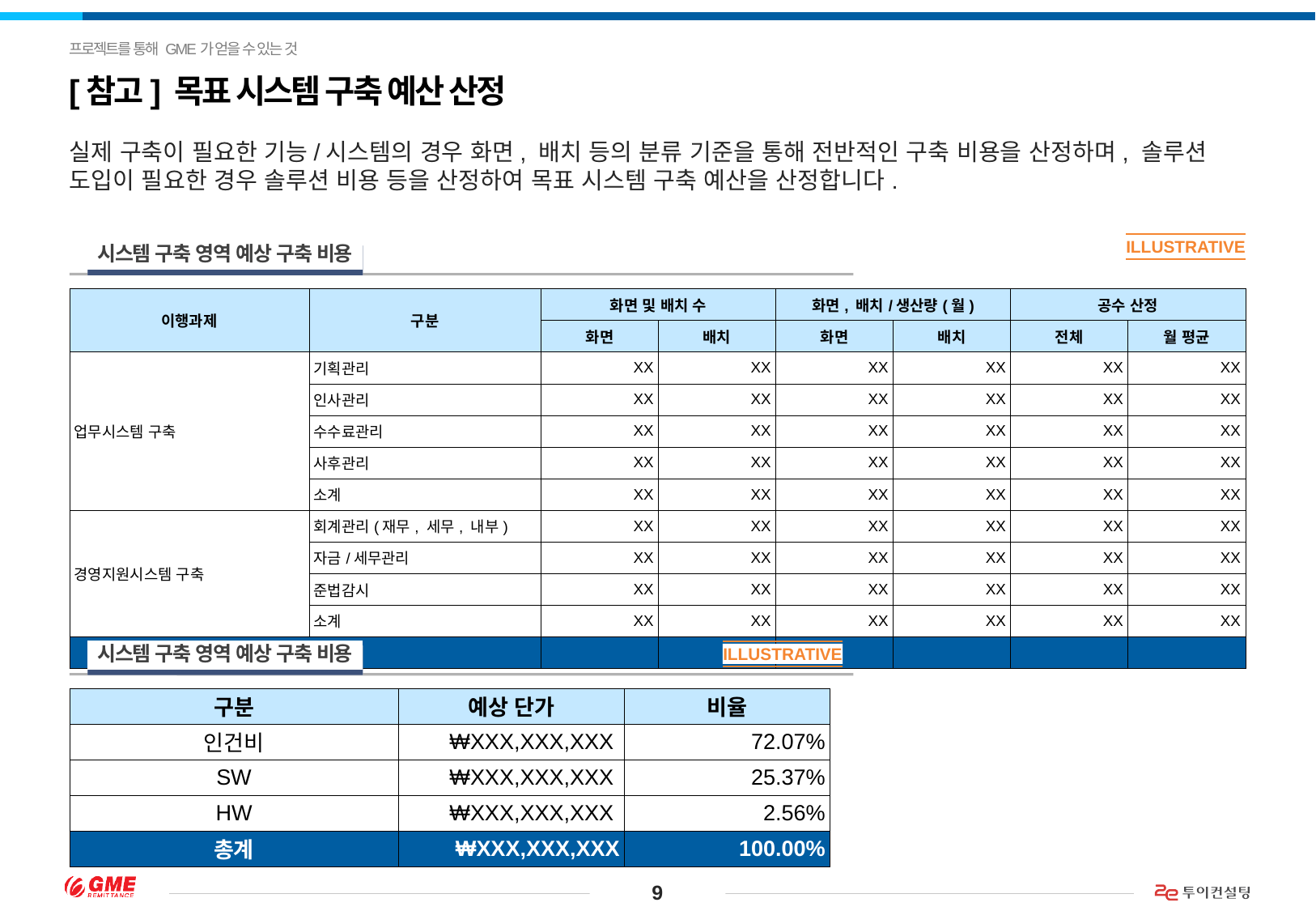

프로젝트를 통해 GME가 얻을 수 있는 것
# [참고] 목표 시스템 구축 예산 산정
실제 구축이 필요한 기능/시스템의 경우 화면, 배치 등의 분류 기준을 통해 전반적인 구축 비용을 산정하며, 솔루션 도입이 필요한 경우 솔루션 비용 등을 산정하여 목표 시스템 구축 예산을 산정합니다.
ILLUSTRATIVE
시스템 구축 영역 예상 구축 비용

| 이행과제 | 구분 | 화면 및 배치 수 |  | 화면, 배치/생산량(월) |  | 공수 산정 |  |
| --- | --- | --- | --- | --- | --- | --- | --- |
|  |  | 화면 | 배치 | 화면 | 배치 | 전체 | 월 평균 |
| 업무시스템 구축 | 기획관리 | XX | XX | XX | XX | XX | XX |
|  | 인사관리 | XX | XX | XX | XX | XX | XX |
|  | 수수료관리 | XX | XX | XX | XX | XX | XX |
|  | 사후관리 | XX | XX | XX | XX | XX | XX |
|  | 소계 | XX | XX | XX | XX | XX | XX |
| 경영지원시스템 구축 | 회계관리(재무, 세무, 내부) | XX | XX | XX | XX | XX | XX |
|  | 자금/세무관리 | XX | XX | XX | XX | XX | XX |
|  | 준법감시 | XX | XX | XX | XX | XX | XX |
|  | 소계 | XX | XX | XX | XX | XX | XX |
| 총계 |  | XX | XX | XX | XX | XX | XX |
시스템 구축 영역 예상 구축 비용
ILLUSTRATIVE

| 구분 | 예상 단가 | 비율 |
| --- | --- | --- |
| 인건비 | ₩XXX,XXX,XXX | 72.07% |
| SW | ₩XXX,XXX,XXX | 25.37% |
| HW | ₩XXX,XXX,XXX | 2.56% |
| 총계 | ₩XXX,XXX,XXX | 100.00% |